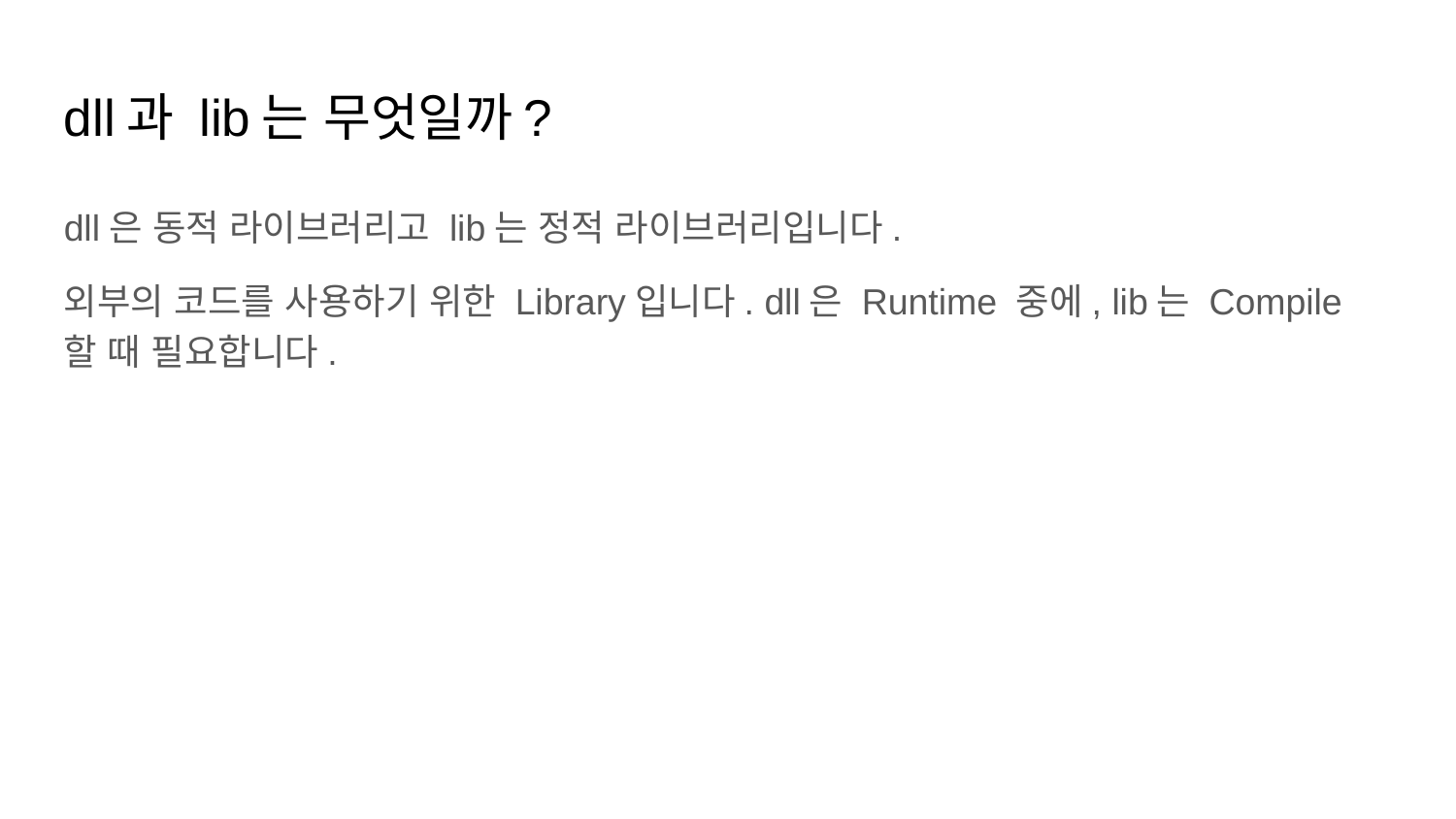

dll과 lib는 무엇일까?
dll은 동적 라이브러리고 lib는 정적 라이브러리입니다.
외부의 코드를 사용하기 위한 Library입니다. dll은 Runtime 중에, lib는 Compile 할 때 필요합니다.